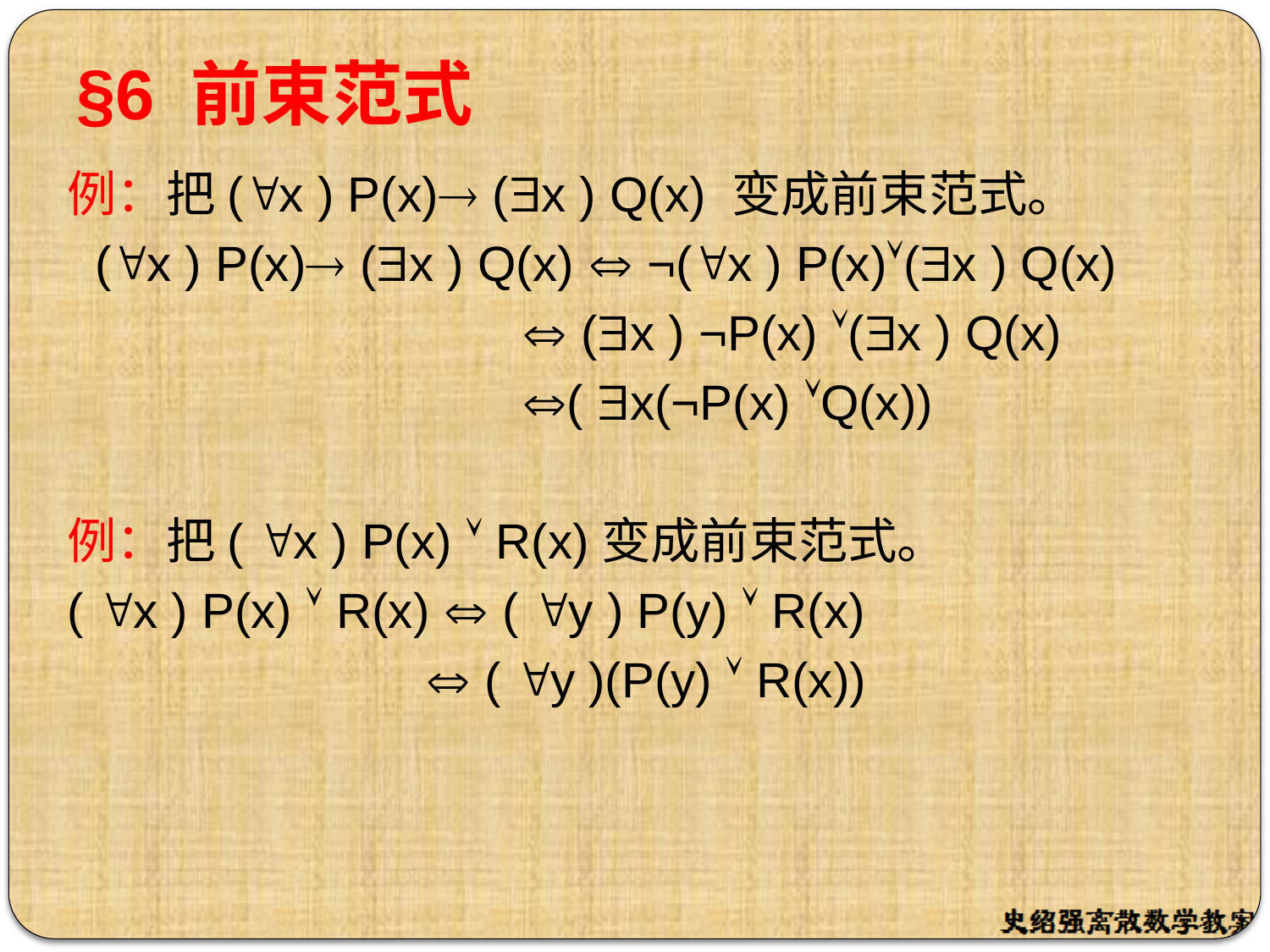

# §6 前束范式
例：把(∀x ) P(x)→ (∃x ) Q(x) 变成前束范式。
  (∀x ) P(x)→ (∃x ) Q(x) ⇔ ¬(∀x ) P(x)∨(∃x ) Q(x)
                                 ⇔ (∃x ) ¬P(x) ∨(∃x ) Q(x)
                                 ⇔( ∃x(¬P(x) ∨Q(x))

例：把( ∀x ) P(x) ∨ R(x)变成前束范式。
( ∀x ) P(x) ∨ R(x) ⇔ ( ∀y ) P(y) ∨ R(x)
                          ⇔ ( ∀y )(P(y) ∨ R(x))